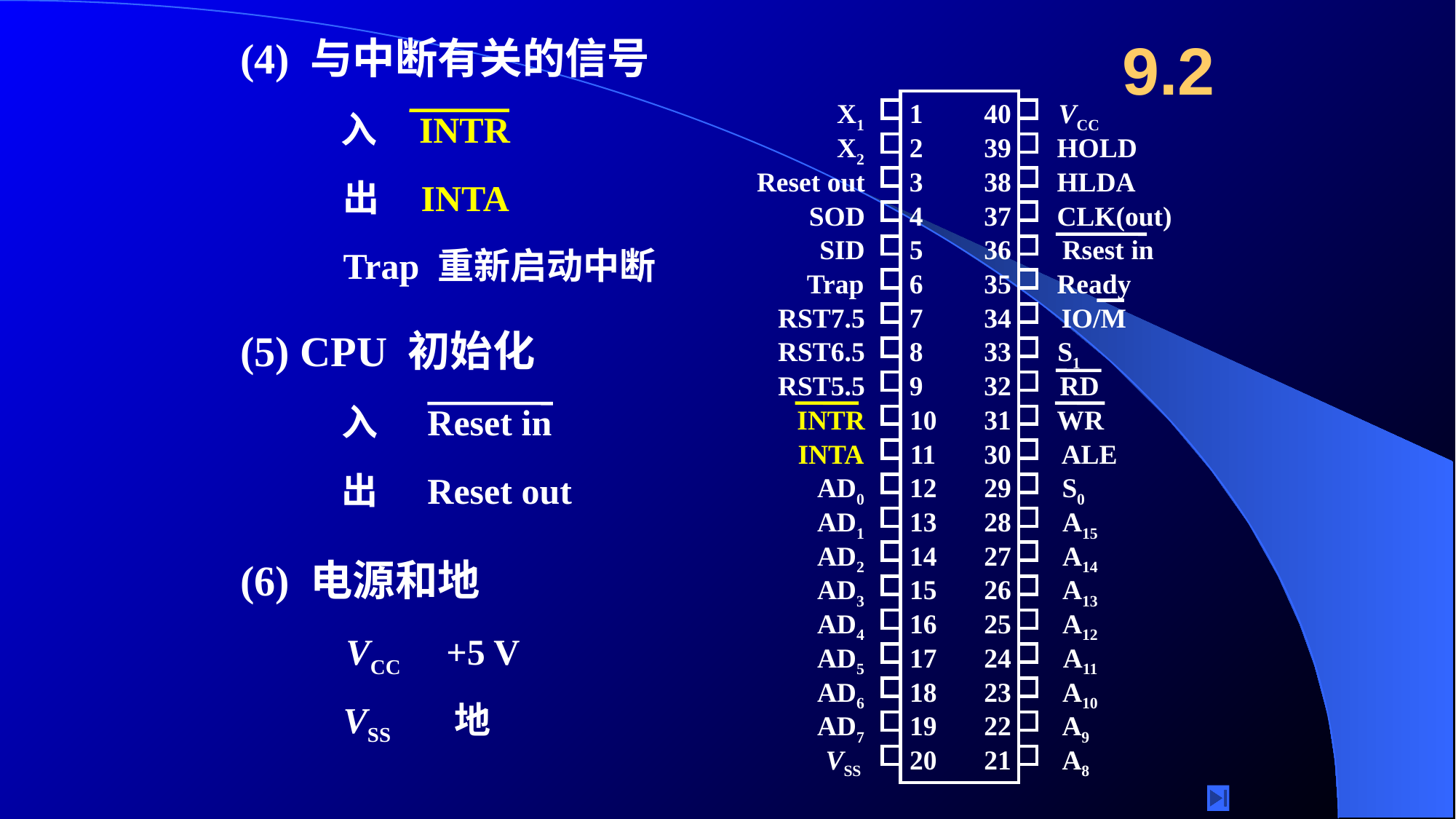

9.2
(4) 与中断有关的信号
X1
1

40
VCC

X2
2
39
HOLD

Reset out
3
38
HLDA

SOD
4
37
CLK(out)

SID
5
36
Rsest in

Trap
6
35
Ready

RST7.5
7
34
IO/M

RST6.5
8
33
S1

RST5.5
9
32
RD

INTR

10
31
WR

INTA
11
30
ALE

AD0
12
29
S0

AD1
13
28
A15

AD2
14
27
A14

AD3
15
26
A13

AD4
16
25
A12

AD5
17
24
A11

AD6
18
23
A10

AD7
19
22
A9

VSS
20
21
A8

入    INTR

出    INTA
Trap 重新启动中断
(5) CPU 初始化
入     Reset in

出     Reset out
(6) 电源和地
VCC     +5 V
VSS      地